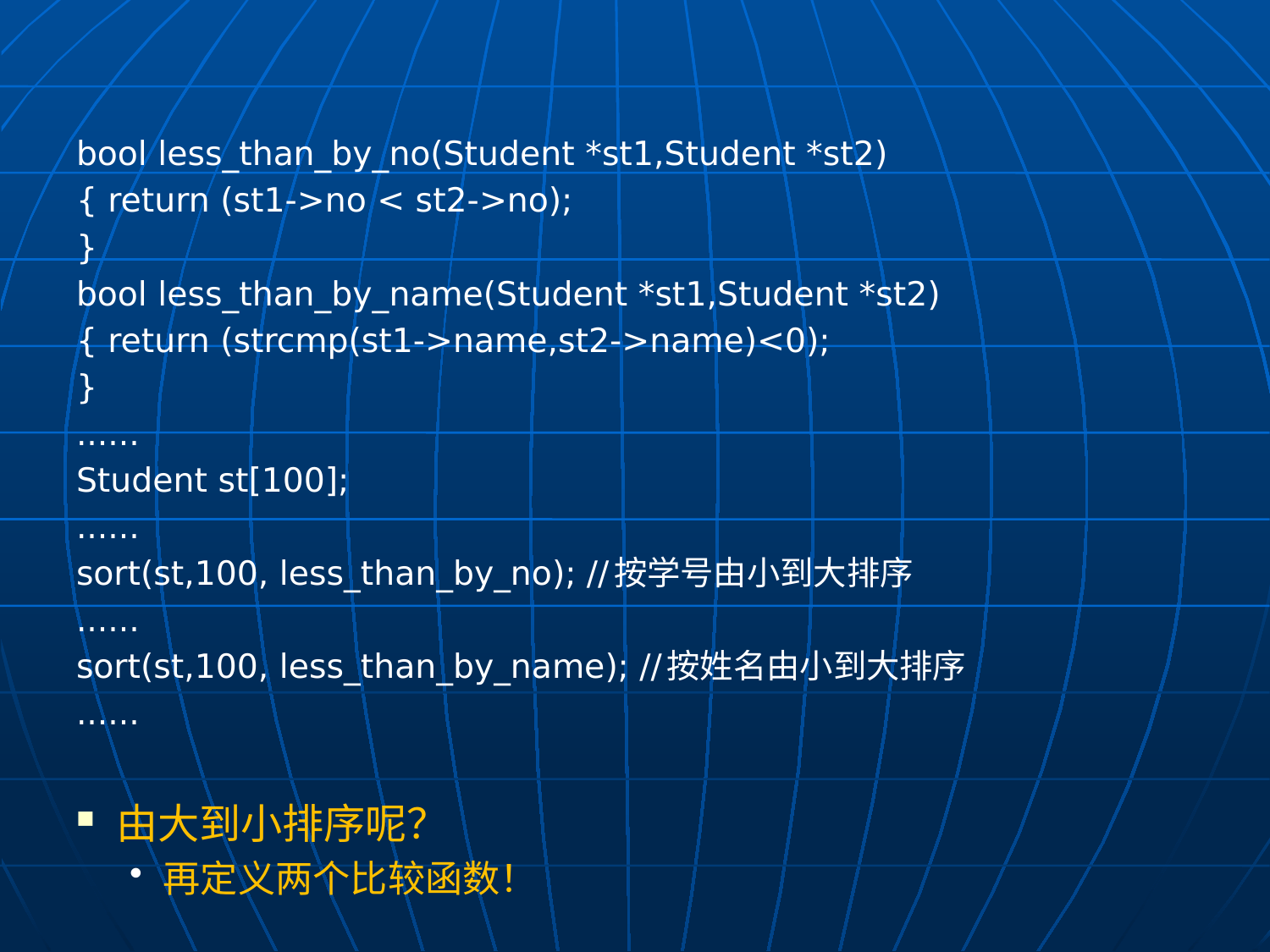

bool less_than_by_no(Student *st1,Student *st2)
{ return (st1->no < st2->no);
}
bool less_than_by_name(Student *st1,Student *st2)
{ return (strcmp(st1->name,st2->name)<0);
}
......
Student st[100];
......
sort(st,100, less_than_by_no); //按学号由小到大排序
......
sort(st,100, less_than_by_name); //按姓名由小到大排序
......

由大到小排序呢？
再定义两个比较函数！